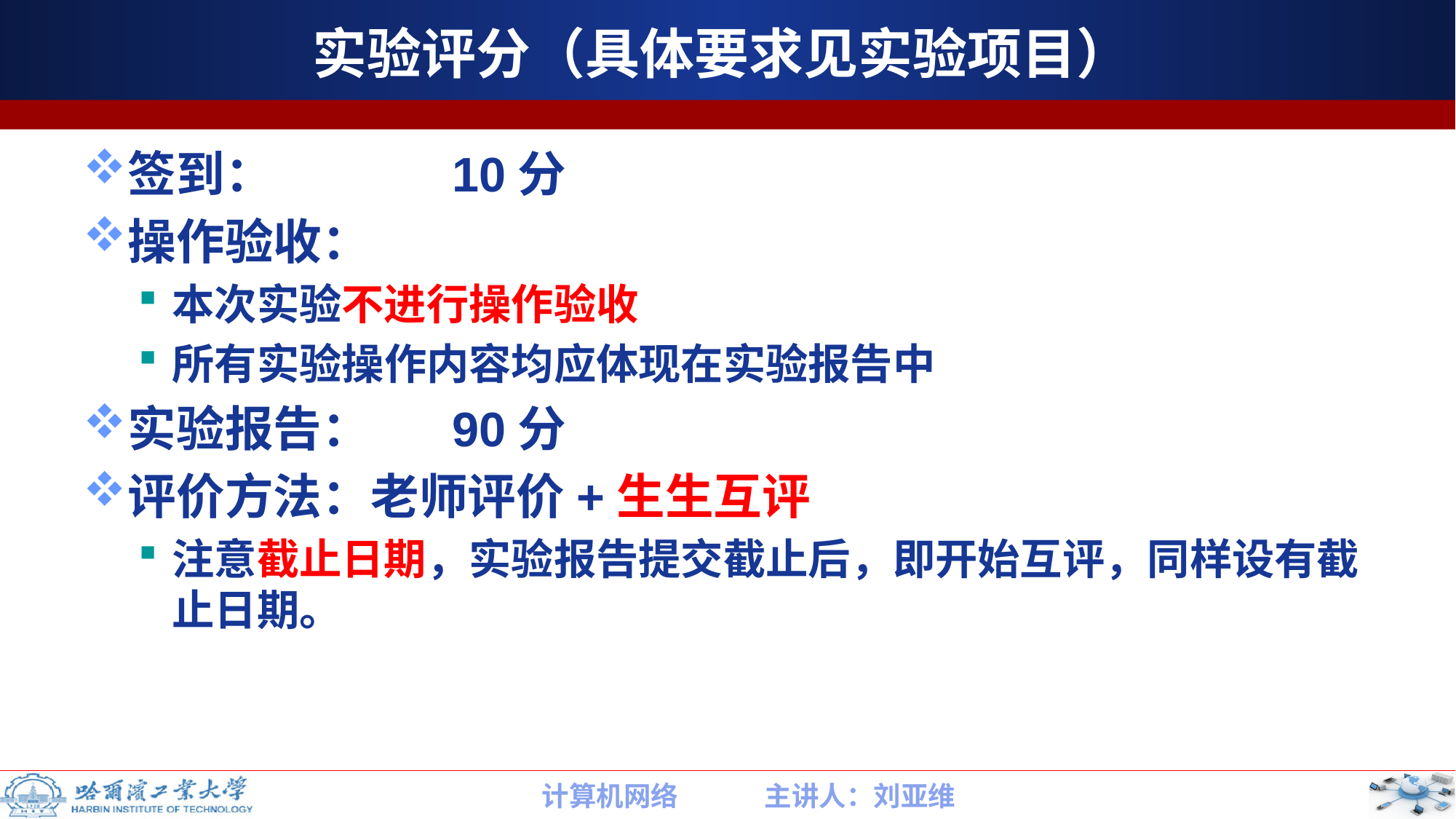

# 实验评分（具体要求见实验项目）
签到：		10分
操作验收：
本次实验不进行操作验收
所有实验操作内容均应体现在实验报告中
实验报告：	90分
评价方法：老师评价+生生互评
注意截止日期，实验报告提交截止后，即开始互评，同样设有截止日期。